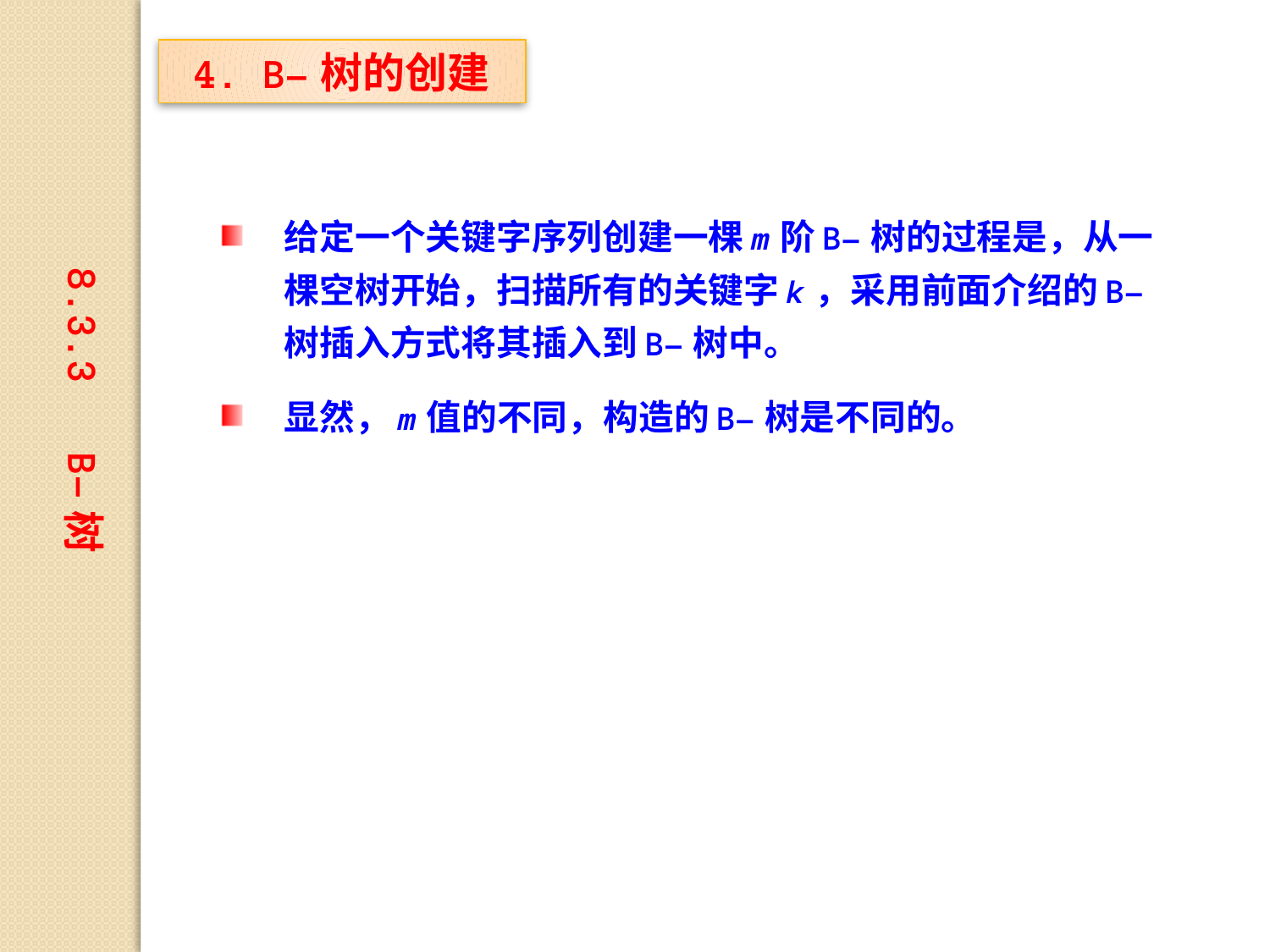

4. B-树的创建
给定一个关键字序列创建一棵m阶B-树的过程是，从一棵空树开始，扫描所有的关键字k，采用前面介绍的B-树插入方式将其插入到B-树中。
显然，m值的不同，构造的B-树是不同的。
8.3.3   B-树